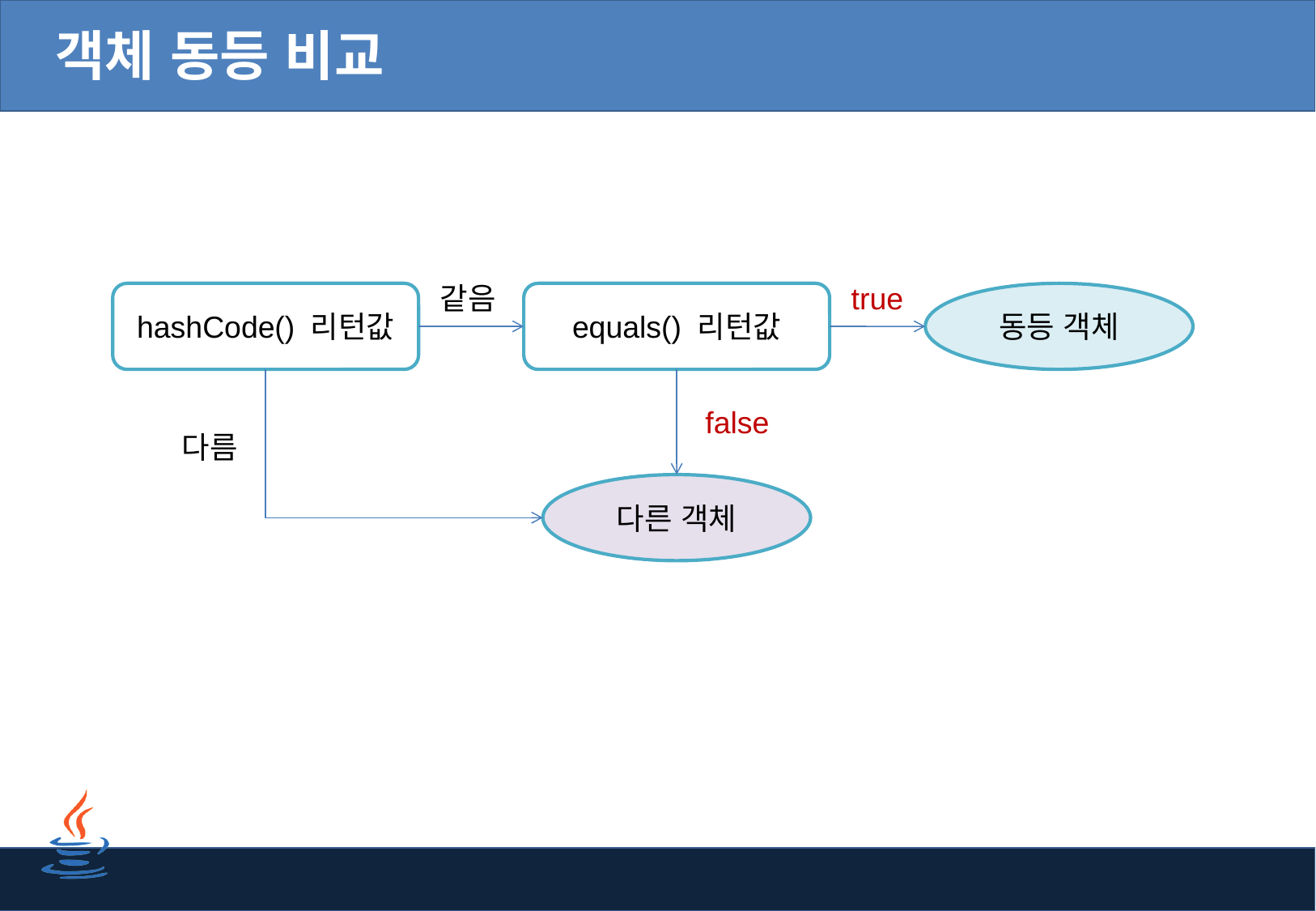

# 객체 동등 비교
같음
true
hashCode() 리턴값
equals() 리턴값
동등 객체
false
다름
다른 객체
16